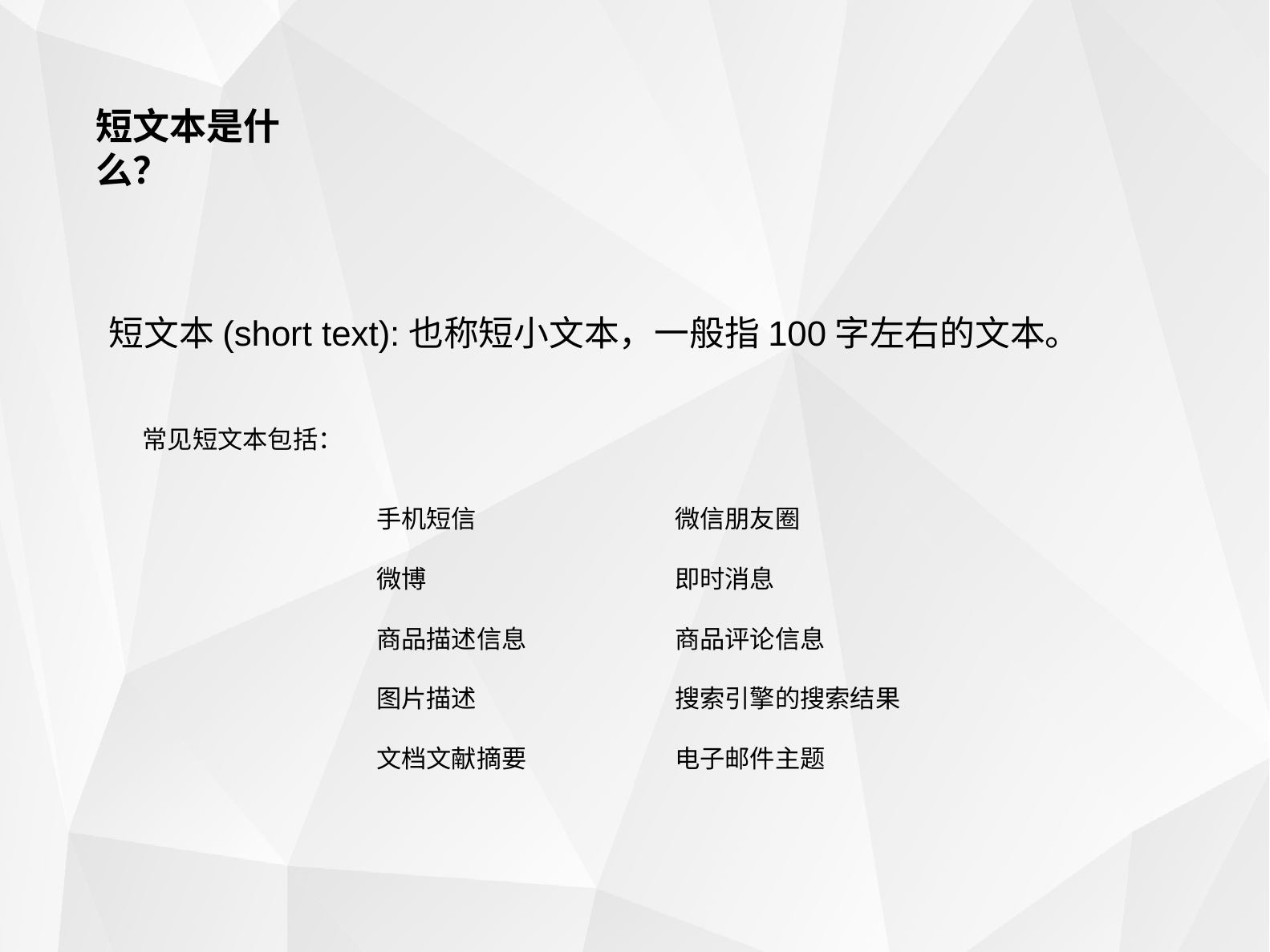

短文本是什么？
短文本(short text):也称短小文本，一般指100字左右的文本。
常见短文本包括：
手机短信

微博

商品描述信息

图片描述

文档文献摘要
微信朋友圈

即时消息

商品评论信息

搜索引擎的搜索结果

电子邮件主题